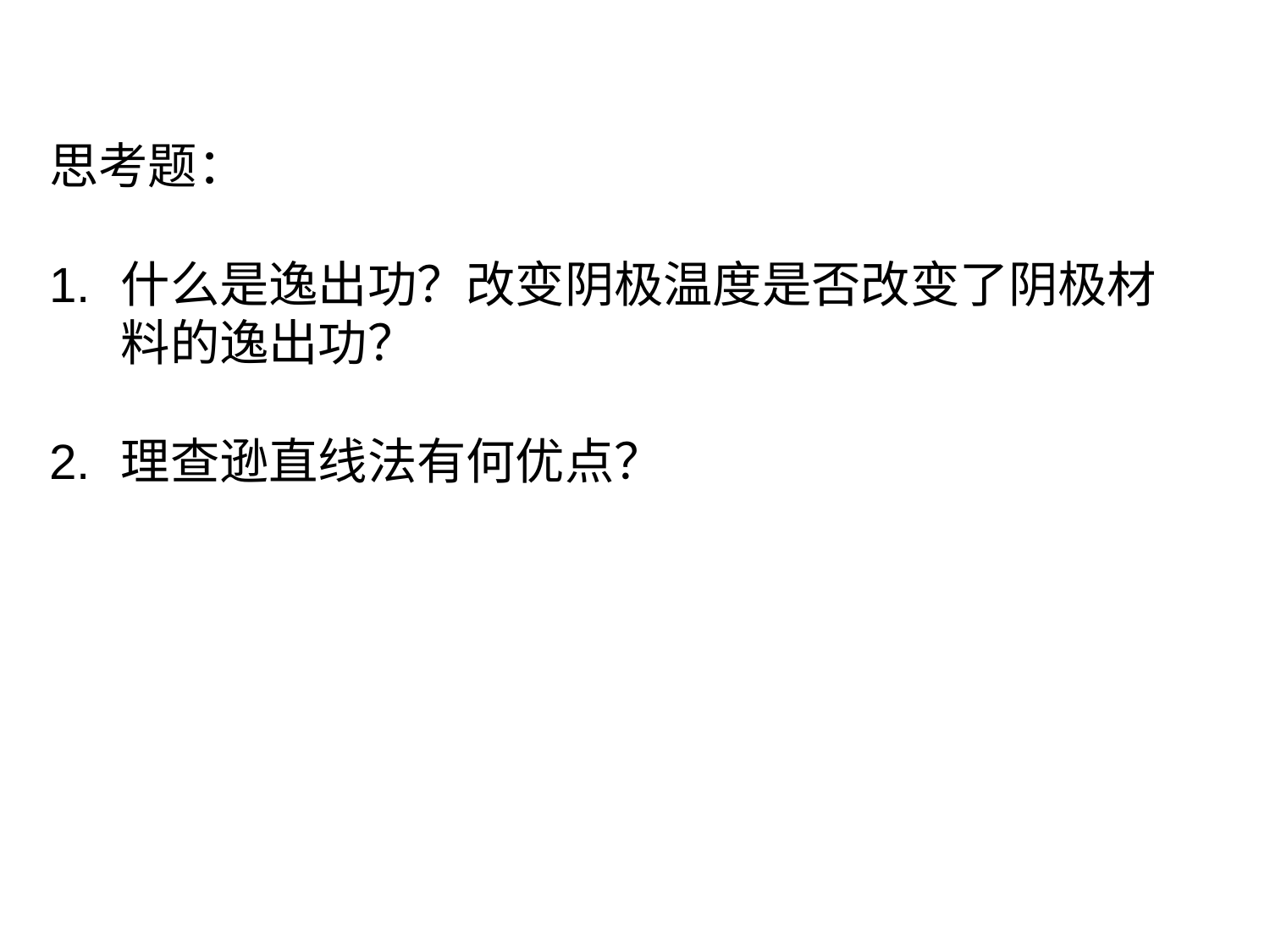

思考题：

什么是逸出功？改变阴极温度是否改变了阴极材料的逸出功？

理查逊直线法有何优点？